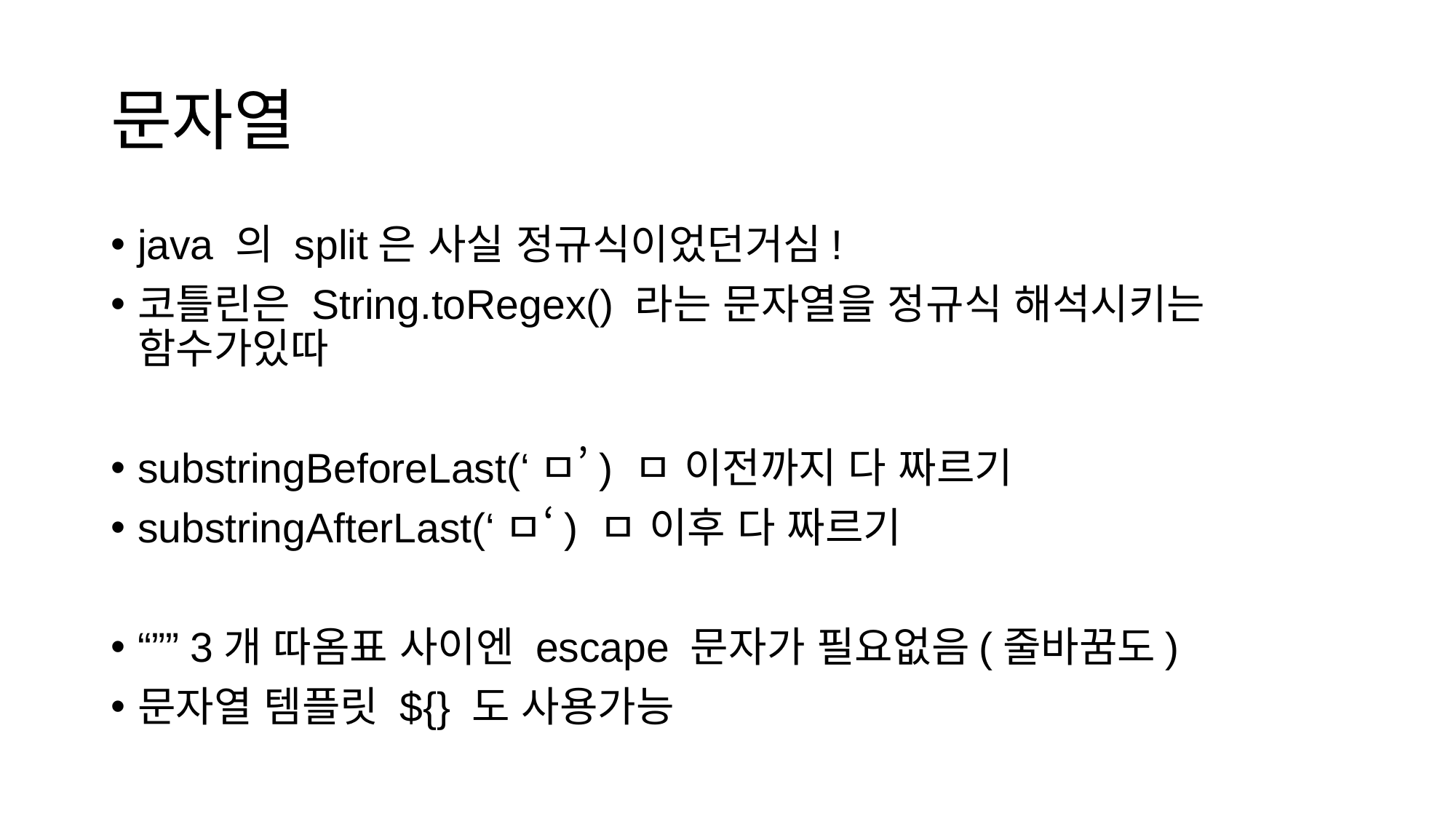

# 문자열
java 의 split은 사실 정규식이었던거심!
코틀린은 String.toRegex() 라는 문자열을 정규식 해석시키는 함수가있따

substringBeforeLast(‘ㅁ’) ㅁ 이전까지 다 짜르기
substringAfterLast(‘ㅁ‘) ㅁ 이후 다 짜르기

“”” 3개 따옴표 사이엔 escape 문자가 필요없음(줄바꿈도)
문자열 템플릿 ${} 도 사용가능